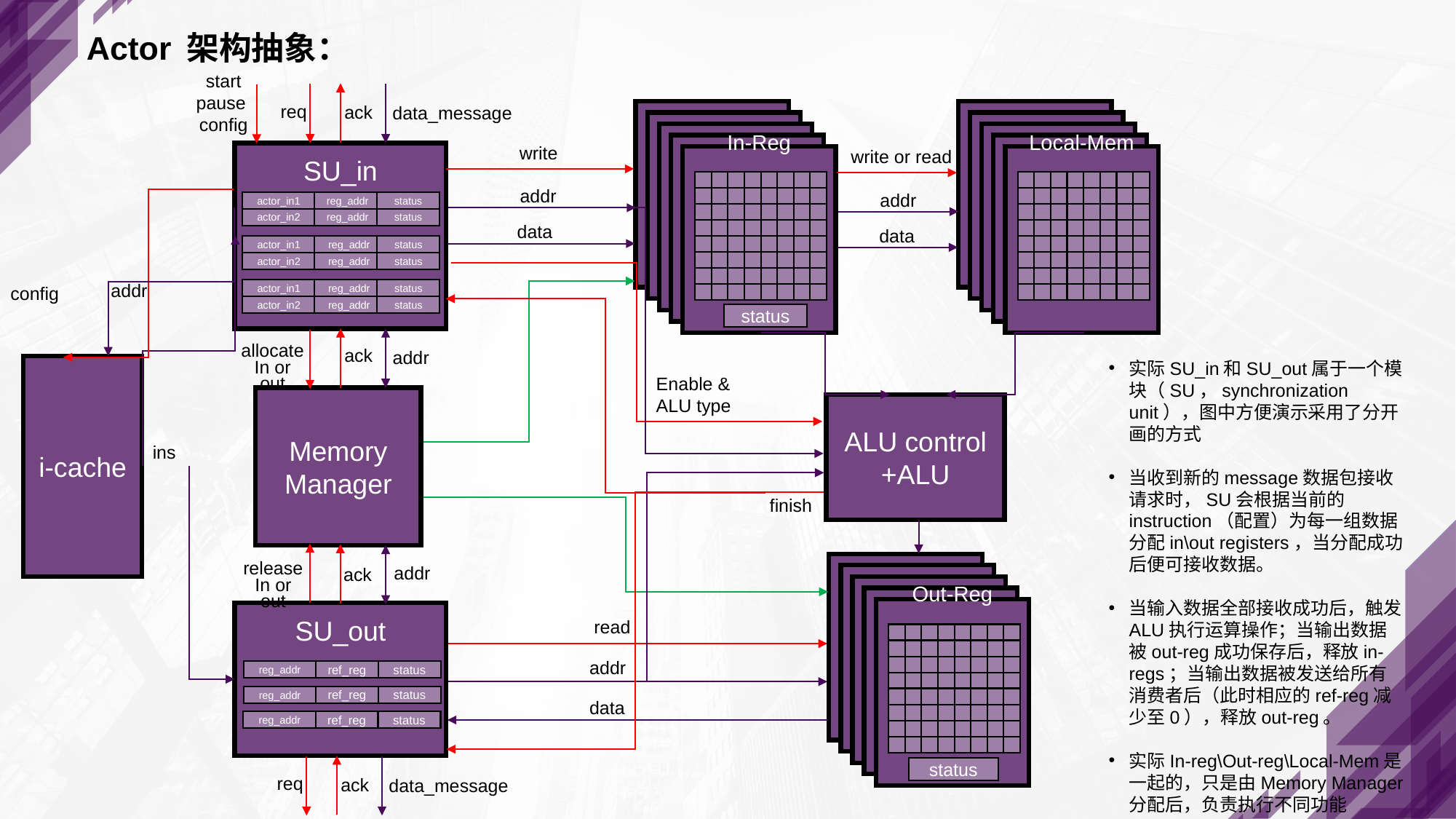

# Actor 架构抽象：
start
pause
config
req
ack
data_message

In-Reg

status

Local-Mem

write
write or read
SU_in

addr
addr
actor_in1
reg_addr
status
actor_in2
reg_addr
status
data
data
actor_in1
reg_addr
status
actor_in2
reg_addr
status
addr
config
actor_in1
reg_addr
status
actor_in2
reg_addr
status
ack
allocate
In or out
addr
实际SU_in和SU_out属于一个模块（SU，synchronization unit），图中方便演示采用了分开画的方式

当收到新的message数据包接收请求时，SU会根据当前的instruction（配置）为每一组数据分配in\out registers，当分配成功后便可接收数据。

当输入数据全部接收成功后，触发ALU执行运算操作；当输出数据被out-reg成功保存后，释放in-regs；当输出数据被发送给所有消费者后（此时相应的ref-reg减少至0），释放out-reg。

实际In-reg\Out-reg\Local-Mem是一起的，只是由Memory Manager分配后，负责执行不同功能
i-cache
Enable & ALU type
Memory
Manager
ALU control
+ALU
ins
finish

Out-Reg

status
release
In or out
addr
ack
SU_out

 read
addr
reg_addr
ref_reg
status
reg_addr
ref_reg
status
data
reg_addr
ref_reg
status
req
ack
data_message